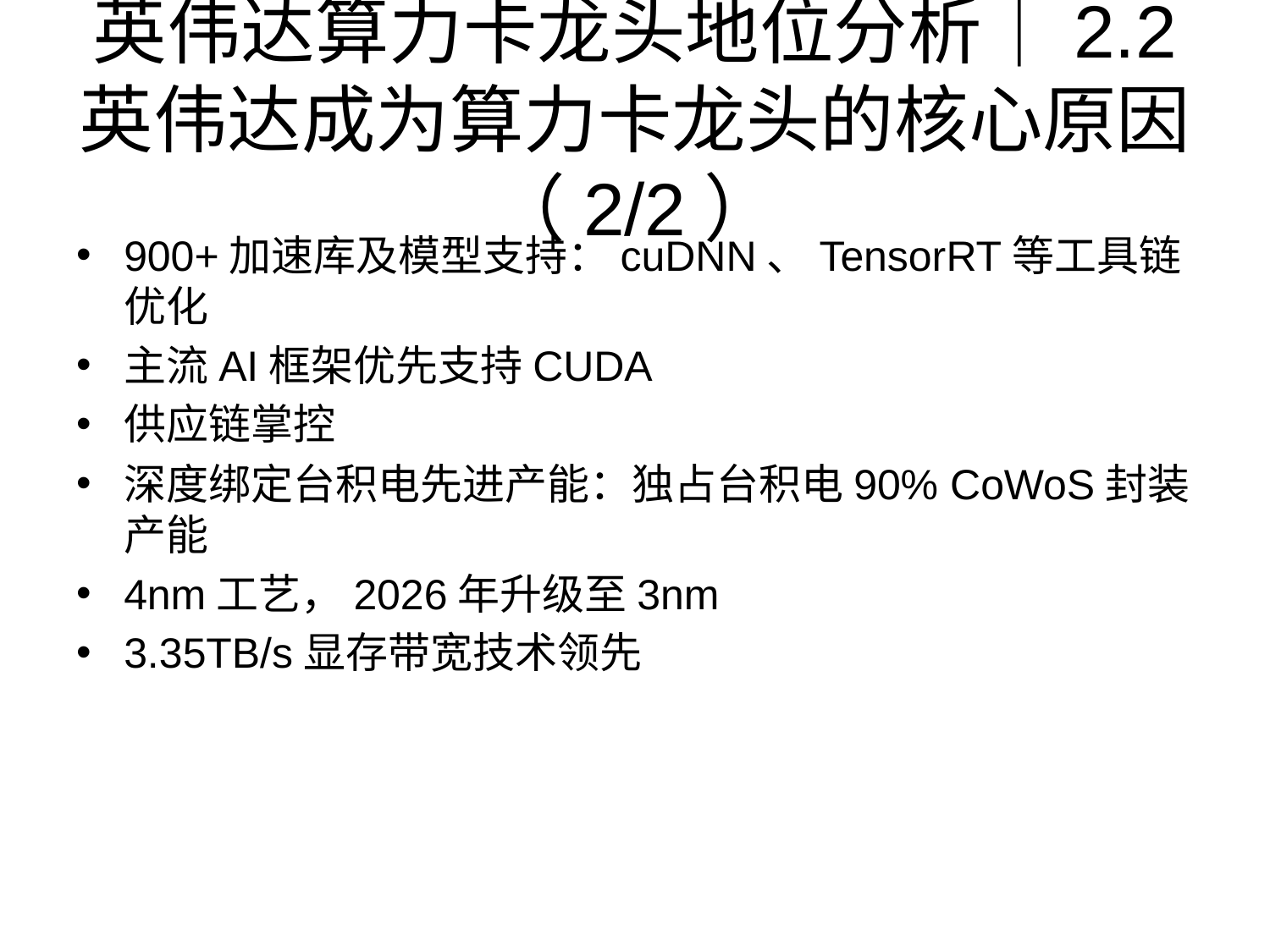

# 英伟达算力卡龙头地位分析｜2.2 英伟达成为算力卡龙头的核心原因（2/2）
900+加速库及模型支持：cuDNN、TensorRT等工具链优化
主流AI框架优先支持CUDA
供应链掌控
深度绑定台积电先进产能：独占台积电90% CoWoS封装产能
4nm工艺，2026年升级至3nm
3.35TB/s显存带宽技术领先